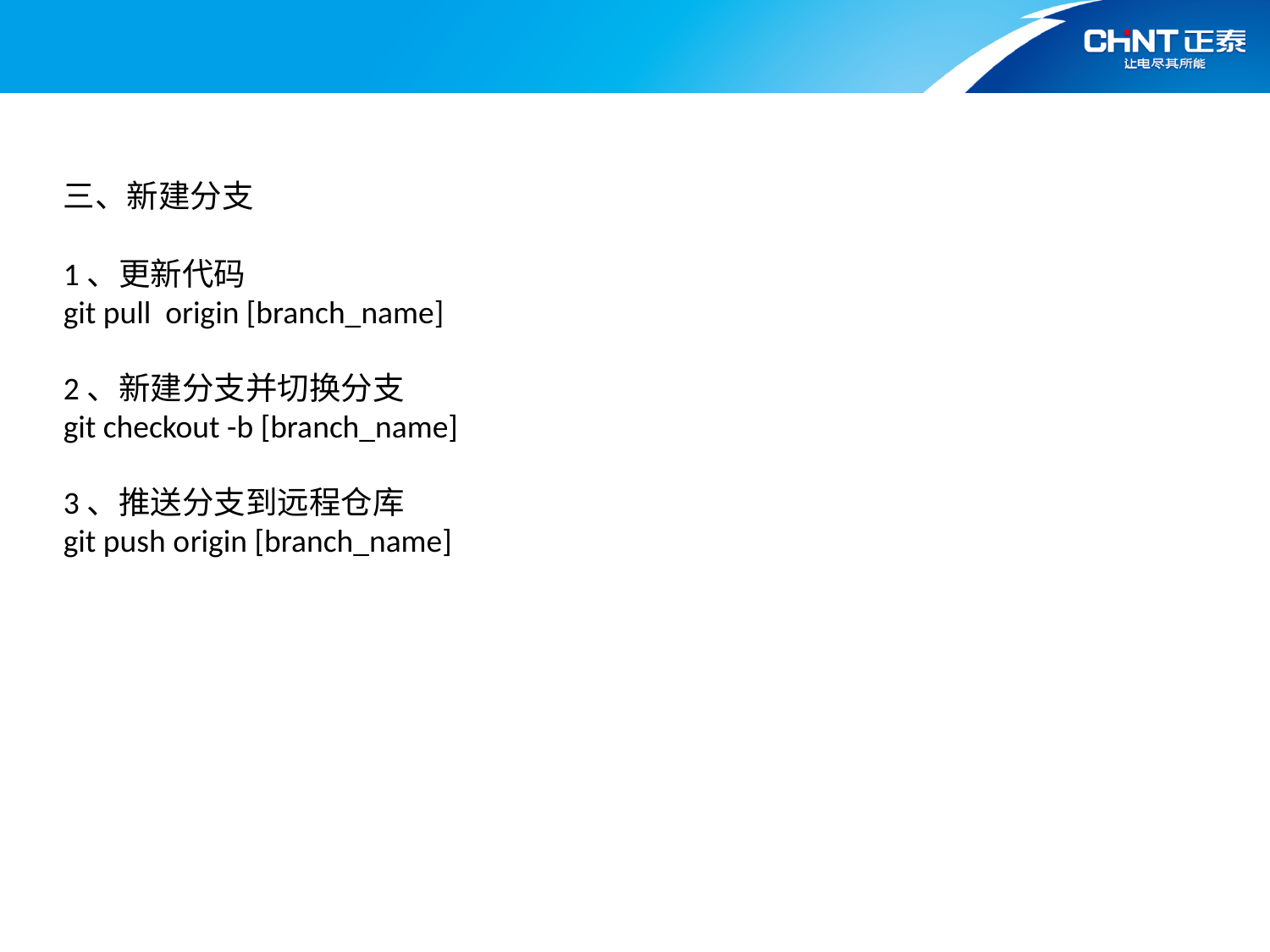

三、新建分支
1、更新代码
git pull  origin [branch_name]

2、新建分支并切换分支
git checkout -b [branch_name]

3、推送分支到远程仓库
git push o	rigin [branch_name]